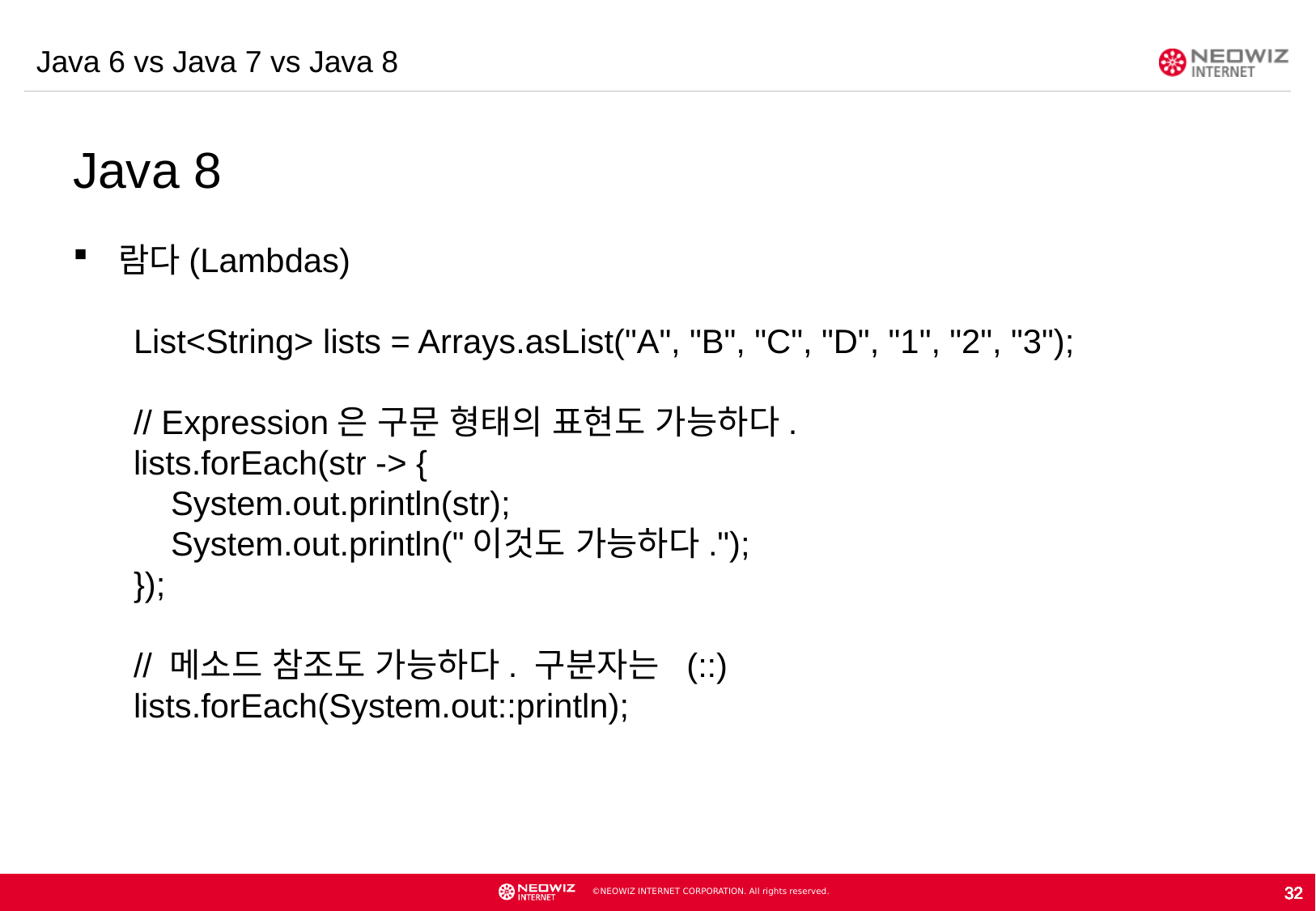

Java 6 vs Java 7 vs Java 8

Java 8

람다(Lambdas)

List<String> lists = Arrays.asList("A", "B", "C", "D", "1", "2", "3");

// Expression은 구문 형태의 표현도 가능하다.
lists.forEach(str -> {
    System.out.println(str);
    System.out.println("이것도 가능하다.");
});

// 메소드 참조도 가능하다. 구분자는  (::)
lists.forEach(System.out::println);
32
32
32
32
32
32
32
32
32
32
32
32
32
32
32
32
32
32